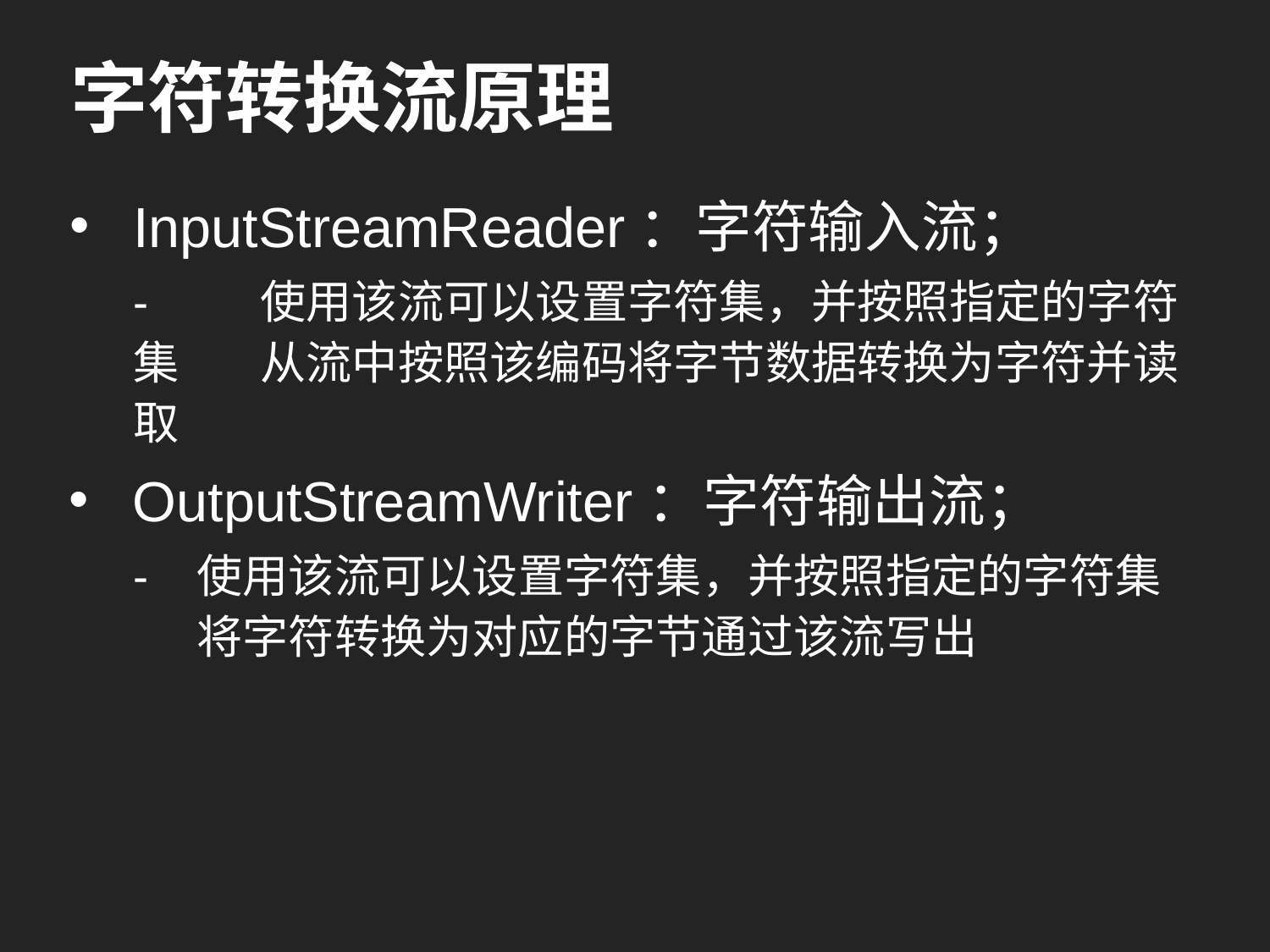

# 字符转换流原理
InputStreamReader：字符输入流；
-	使用该流可以设置字符集，并按照指定的字符集	从流中按照该编码将字节数据转换为字符并读取
OutputStreamWriter：字符输出流；
-	使用该流可以设置字符集，并按照指定的字符集将字符转换为对应的字节通过该流写出